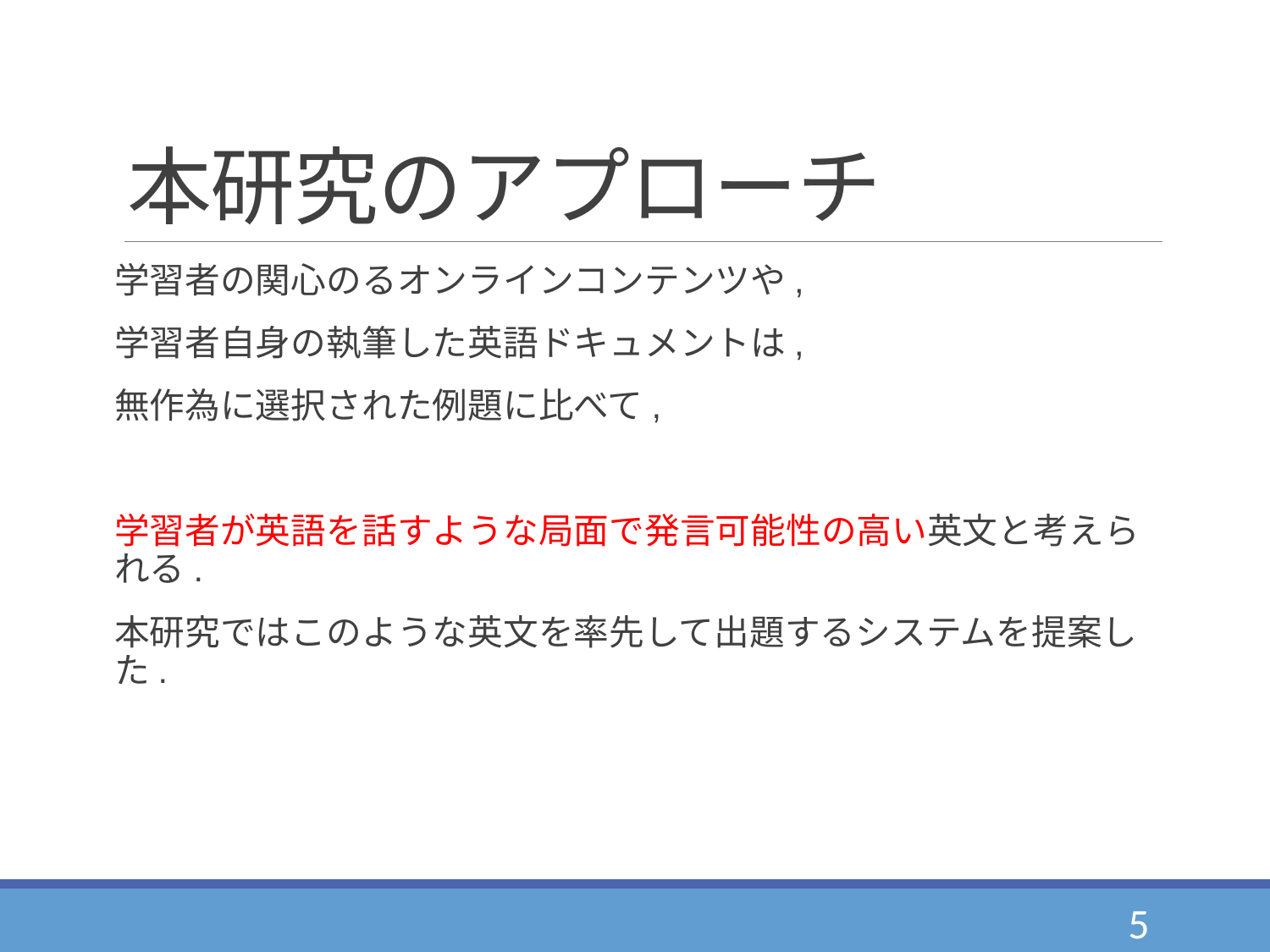

# 本研究のアプローチ
学習者の関心のるオンラインコンテンツや,
学習者自身の執筆した英語ドキュメントは,
無作為に選択された例題に比べて,

学習者が英語を話すような局面で発言可能性の高い英文と考えられる.
本研究ではこのような英文を率先して出題するシステムを提案した.
5